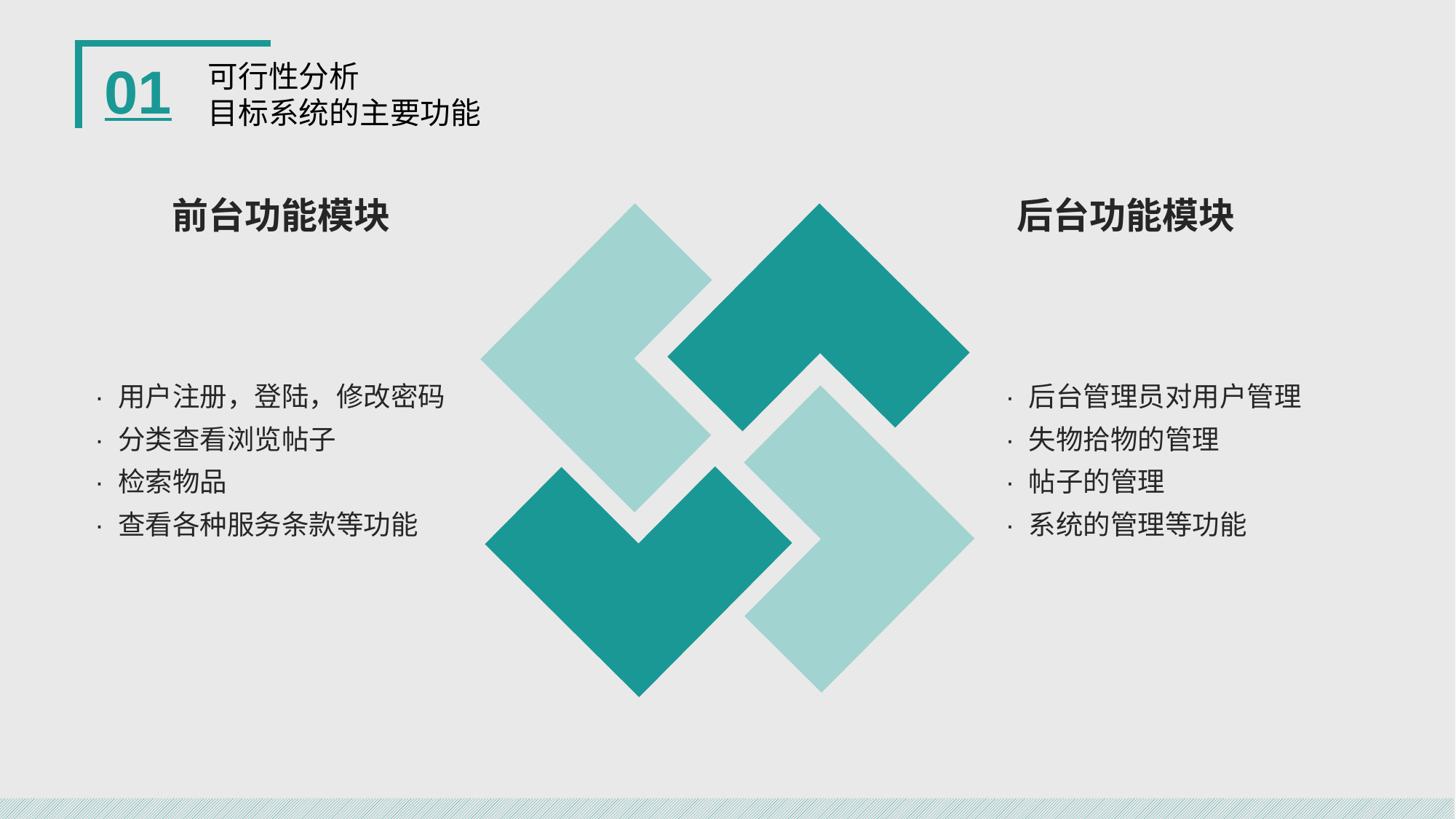

01
可行性分析
目标系统的主要功能
前台功能模块
后台功能模块

· 用户注册，登陆，修改密码
· 分类查看浏览帖子
· 检索物品
· 查看各种服务条款等功能
· 后台管理员对用户管理
· 失物拾物的管理
· 帖子的管理
· 系统的管理等功能